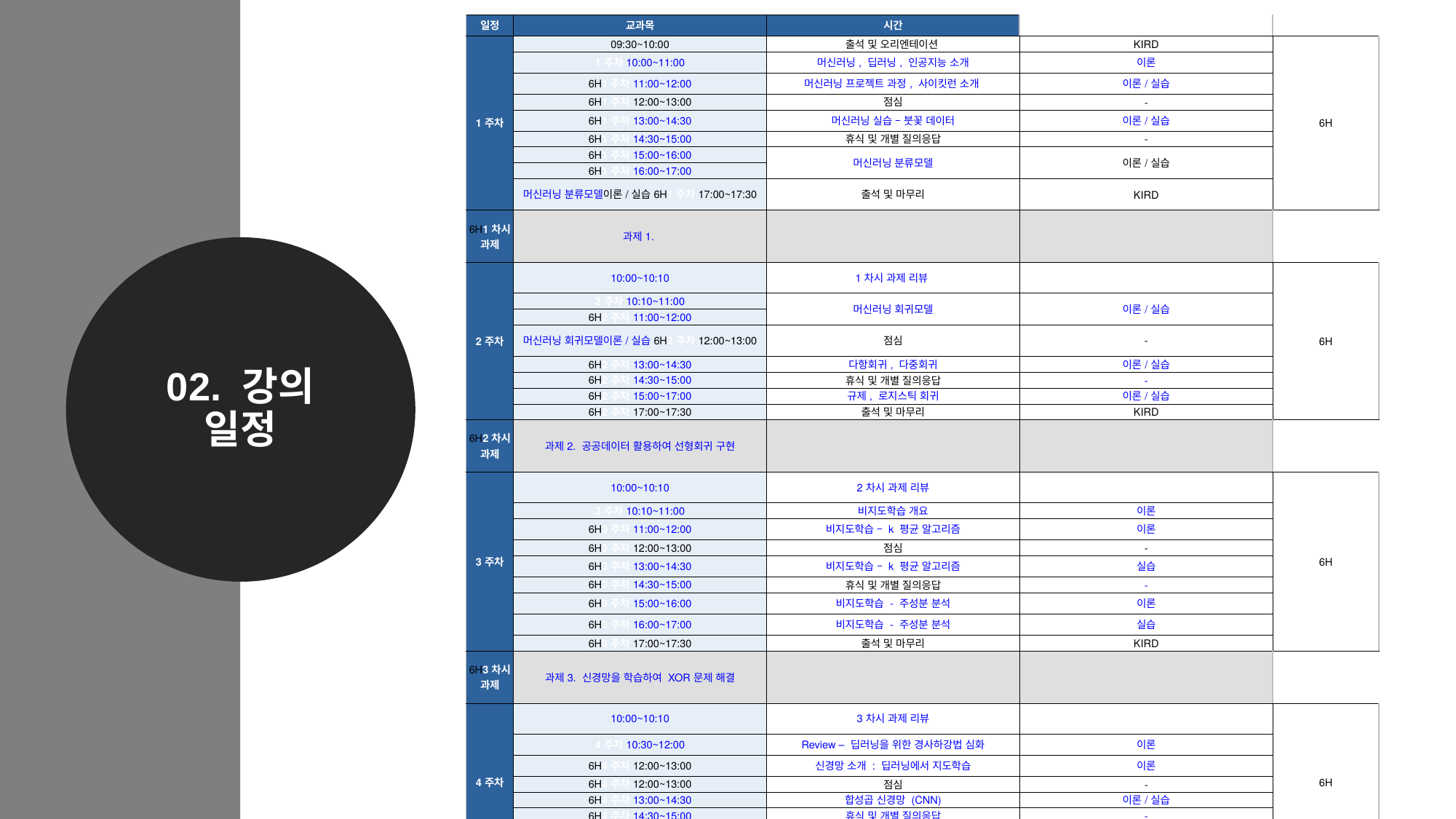

| 일정 | 교과목 | 시간 |  |  |
| --- | --- | --- | --- | --- |
| 1주차 | 09:30~10:00 | 출석 및 오리엔테이션 | KIRD | 6H |
|  | 1주차10:00~11:00 | 머신러닝, 딥러닝, 인공지능 소개 | 이론 |  |
|  | 6H1주차11:00~12:00 | 머신러닝 프로젝트 과정, 사이킷런 소개 | 이론/실습 |  |
|  | 6H1주차12:00~13:00 | 점심 | - |  |
|  | 6H1주차13:00~14:30 | 머신러닝 실습 – 붓꽃 데이터 | 이론/실습 |  |
|  | 6H1주차14:30~15:00 | 휴식 및 개별 질의응답 | - |  |
|  | 6H1주차15:00~16:00 | 머신러닝 분류모델 | 이론/실습 |  |
|  | 6H1주차16:00~17:00 |  |  |  |
|  | 머신러닝 분류모델이론/실습6H1주차17:00~17:30 | 출석 및 마무리 | KIRD |  |
| 6H1차시 과제 | 과제1. |  |  |  |
| 2주차 | 10:00~10:10 | 1차시 과제 리뷰 |  | 6H |
|  | 2주차10:10~11:00 | 머신러닝 회귀모델 | 이론/실습 |  |
|  | 6H2주차11:00~12:00 |  |  |  |
|  | 머신러닝 회귀모델이론/실습6H2주차12:00~13:00 | 점심 | - |  |
|  | 6H2주차13:00~14:30 | 다항회귀, 다중회귀 | 이론/실습 |  |
|  | 6H2주차14:30~15:00 | 휴식 및 개별 질의응답 | - |  |
|  | 6H2주차15:00~17:00 | 규제, 로지스틱 회귀 | 이론/실습 |  |
|  | 6H2주차17:00~17:30 | 출석 및 마무리 | KIRD |  |
| 6H2차시 과제 | 과제2. 공공데이터 활용하여 선형회귀 구현 |  |  |  |
| 3주차 | 10:00~10:10 | 2차시 과제 리뷰 |  | 6H |
|  | 3주차10:10~11:00 | 비지도학습 개요 | 이론 |  |
|  | 6H3주차11:00~12:00 | 비지도학습 – k 평균 알고리즘 | 이론 |  |
|  | 6H3주차12:00~13:00 | 점심 | - |  |
|  | 6H3주차13:00~14:30 | 비지도학습 – k 평균 알고리즘 | 실습 |  |
|  | 6H3주차14:30~15:00 | 휴식 및 개별 질의응답 | - |  |
|  | 6H3주차15:00~16:00 | 비지도학습 - 주성분 분석 | 이론 |  |
|  | 6H3주차16:00~17:00 | 비지도학습 - 주성분 분석 | 실습 |  |
|  | 6H3주차17:00~17:30 | 출석 및 마무리 | KIRD |  |
| 6H3차시 과제 | 과제3. 신경망을 학습하여 XOR문제 해결 |  |  |  |
| 4주차 | 10:00~10:10 | 3차시 과제 리뷰 |  | 6H |
|  | 4주차10:30~12:00 | Review – 딥러닝을 위한 경사하강법 심화 | 이론 |  |
|  | 6H4주차12:00~13:00 | 신경망 소개 : 딥러닝에서 지도학습 | 이론 |  |
|  | 6H4주차12:00~13:00 | 점심 | - |  |
|  | 6H4주차13:00~14:30 | 합성곱 신경망 (CNN) | 이론/실습 |  |
|  | 6H4주차14:30~15:00 | 휴식 및 개별 질의응답 | - |  |
|  | 6H4주차15:00~17:00 | 신경망 학습 방법 – MNIST 실습 | 실습 |  |
|  | 6H4주차17:00~17:30 | 출석 및 마무리 | KIRD |  |
| 6H |  |  |  |  |
02. 강의 일정